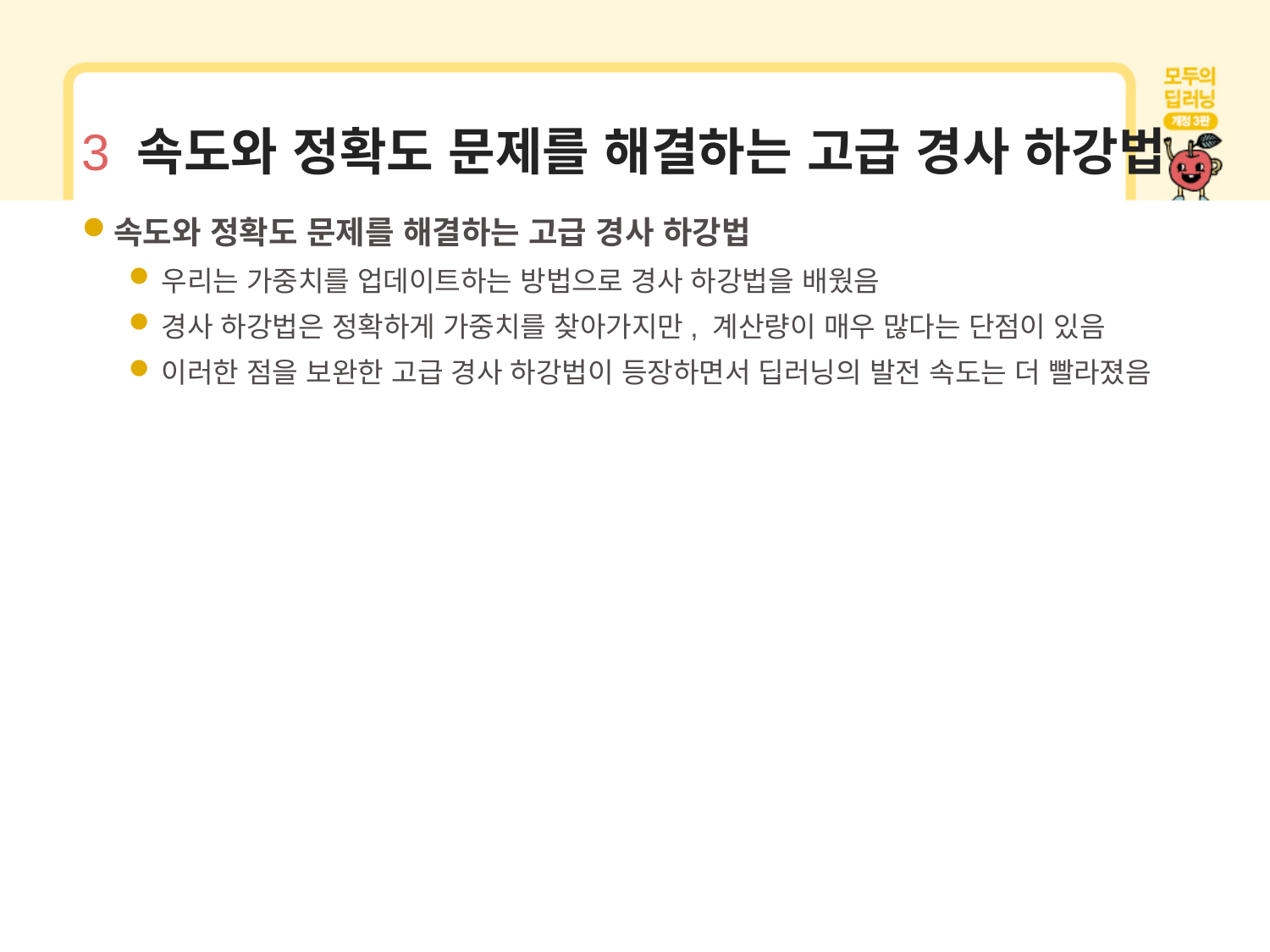

# 3 속도와 정확도 문제를 해결하는 고급 경사 하강법
속도와 정확도 문제를 해결하는 고급 경사 하강법
우리는 가중치를 업데이트하는 방법으로 경사 하강법을 배웠음
경사 하강법은 정확하게 가중치를 찾아가지만, 계산량이 매우 많다는 단점이 있음
이러한 점을 보완한 고급 경사 하강법이 등장하면서 딥러닝의 발전 속도는 더 빨라졌음